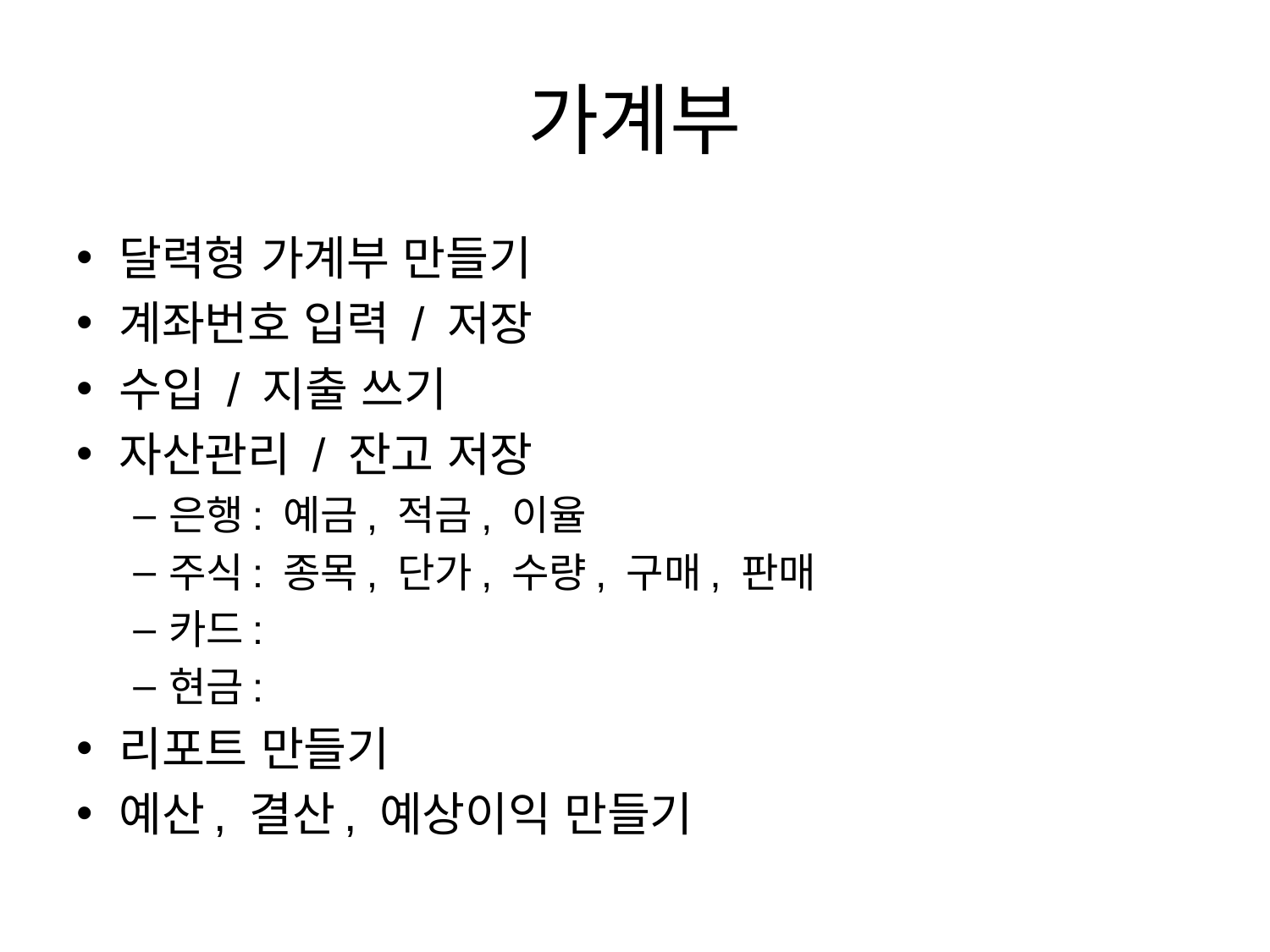

# 가계부
달력형 가계부 만들기
계좌번호 입력 / 저장
수입 / 지출 쓰기
자산관리 / 잔고 저장
은행: 예금, 적금, 이율
주식: 종목, 단가, 수량, 구매, 판매
카드:
현금:
리포트 만들기
예산, 결산, 예상이익 만들기